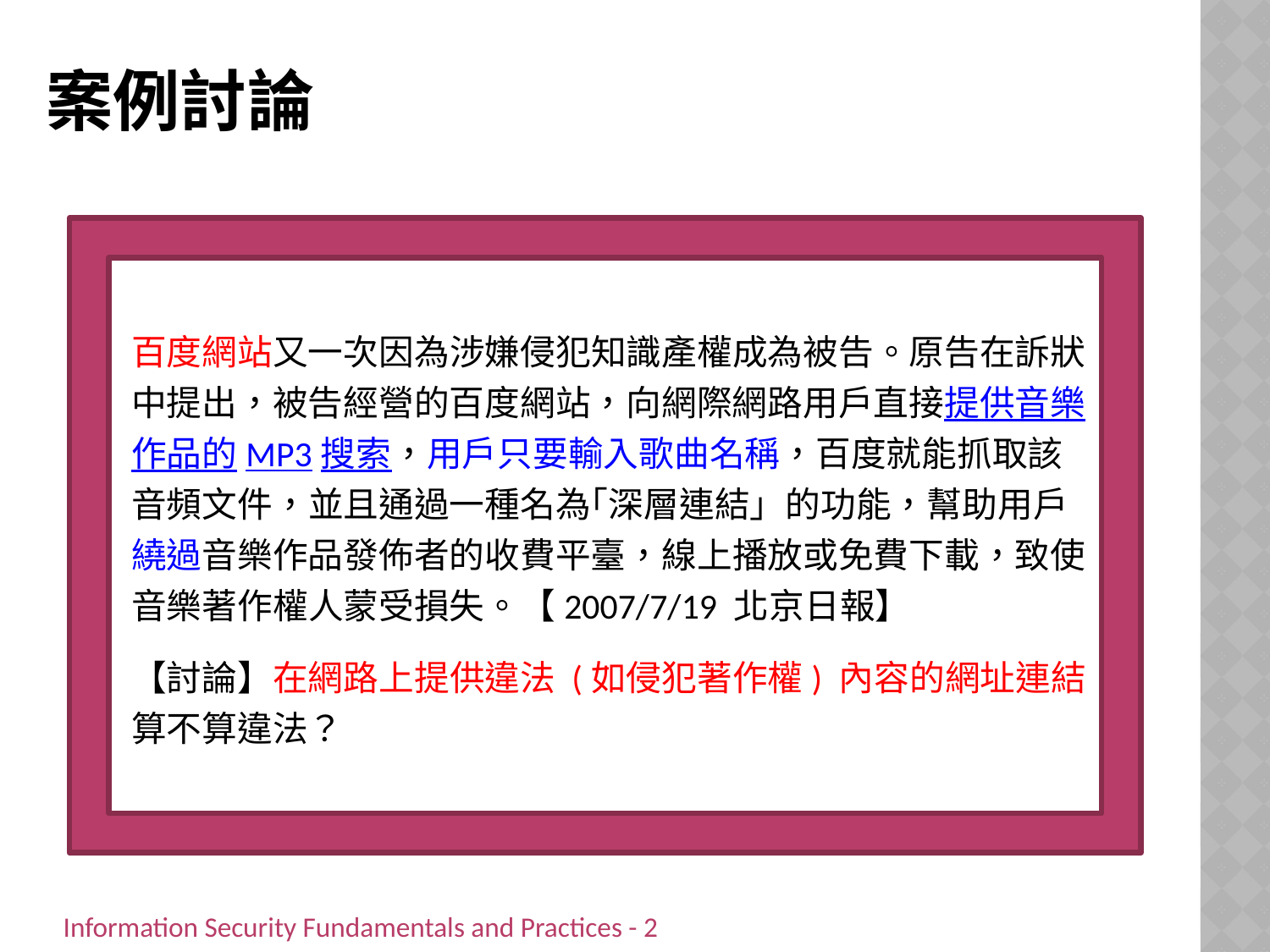

# 案例討論
百度網站又一次因為涉嫌侵犯知識產權成為被告。原告在訴狀中提出，被告經營的百度網站，向網際網路用戶直接提供音樂作品的MP3搜索，用戶只要輸入歌曲名稱，百度就能抓取該音頻文件，並且通過一種名為｢深層連結」的功能，幫助用戶繞過音樂作品發佈者的收費平臺，線上播放或免費下載，致使音樂著作權人蒙受損失。【2007/7/19 北京日報】
【討論】在網路上提供違法 (如侵犯著作權) 內容的網址連結算不算違法？